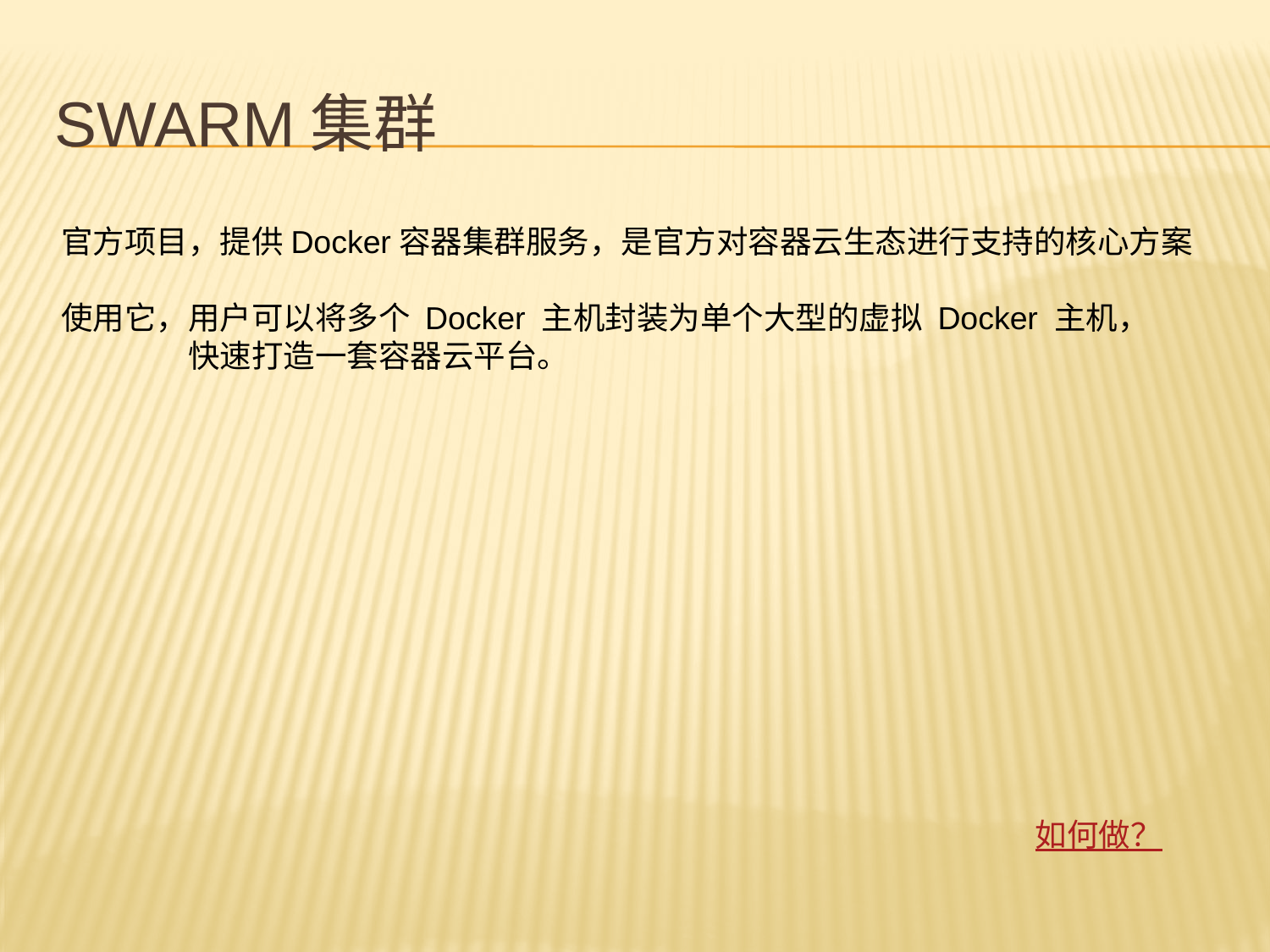

# Swarm集群
官方项目，提供Docker容器集群服务，是官方对容器云生态进行支持的核心方案

使用它，用户可以将多个 Docker 主机封装为单个大型的虚拟 Docker 主机，
	快速打造一套容器云平台。
如何做？